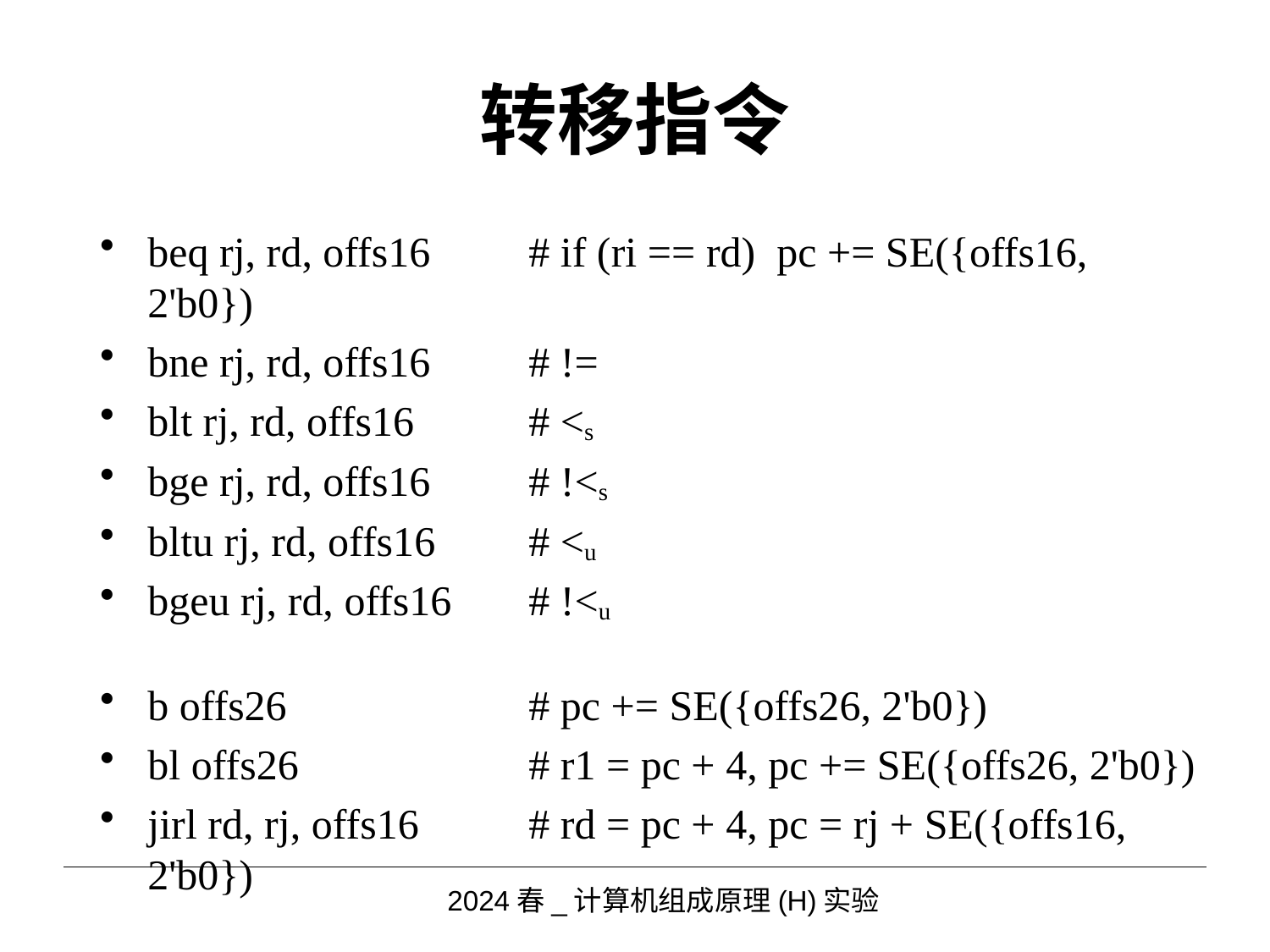

# 转移指令
beq rj, rd, offs16	# if (ri == rd)  pc += SE({offs16, 2'b0})
bne rj, rd, offs16	# !=
blt rj, rd, offs16	# <s
bge rj, rd, offs16	# !<s
bltu rj, rd, offs16	# <u
bgeu rj, rd, offs16	# !<u

b offs26		# pc += SE({offs26, 2'b0})
bl offs26		# r1 = pc + 4, pc += SE({offs26, 2'b0})
jirl rd, rj, offs16	# rd = pc + 4, pc = rj + SE({offs16, 2'b0})

2024春_计算机组成原理(H)实验
9